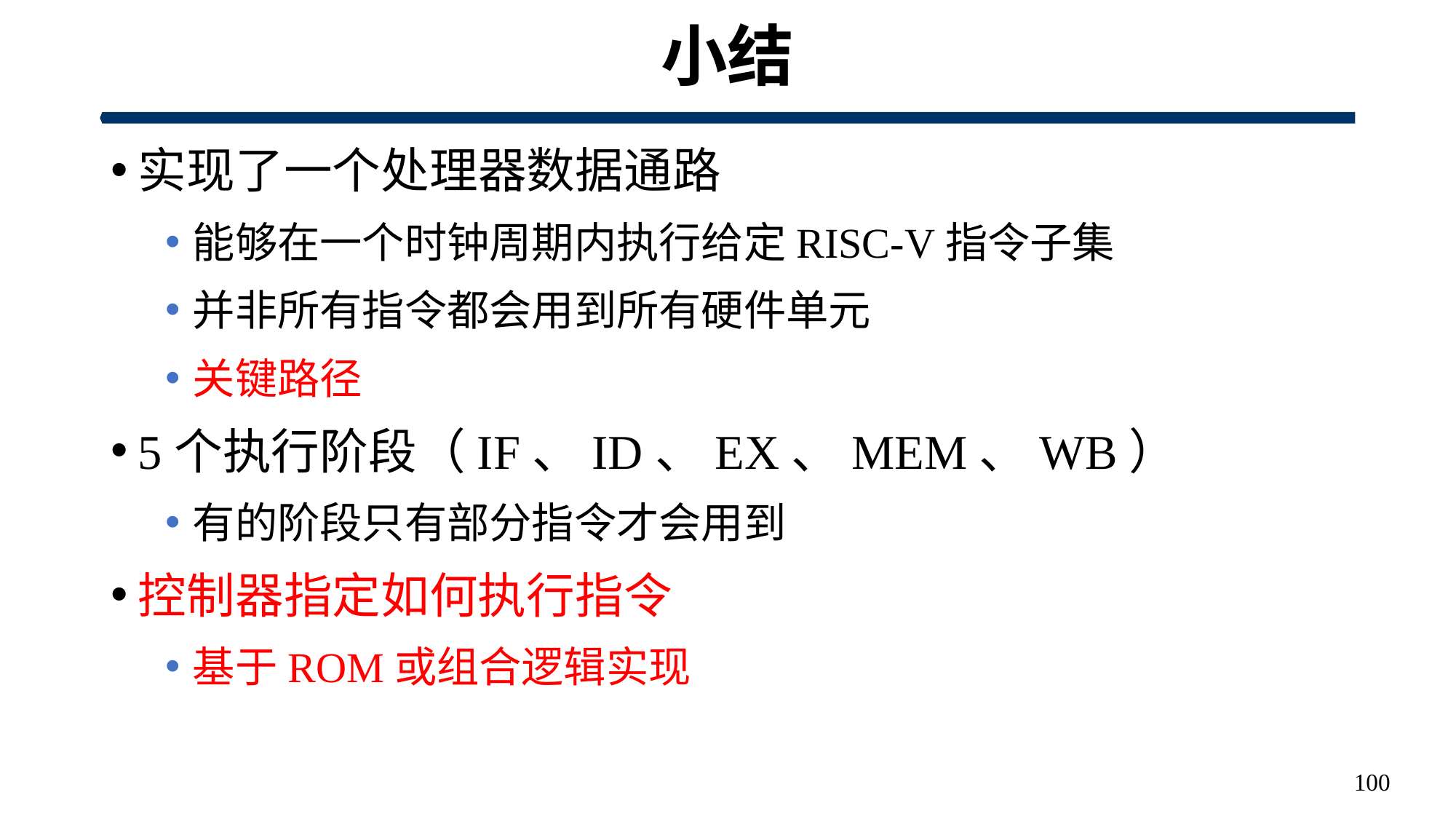

# 小结
实现了一个处理器数据通路
能够在一个时钟周期内执行给定RISC-V指令子集
并非所有指令都会用到所有硬件单元
关键路径
5个执行阶段（IF、ID、EX、MEM、WB）
有的阶段只有部分指令才会用到
控制器指定如何执行指令
基于ROM或组合逻辑实现
100